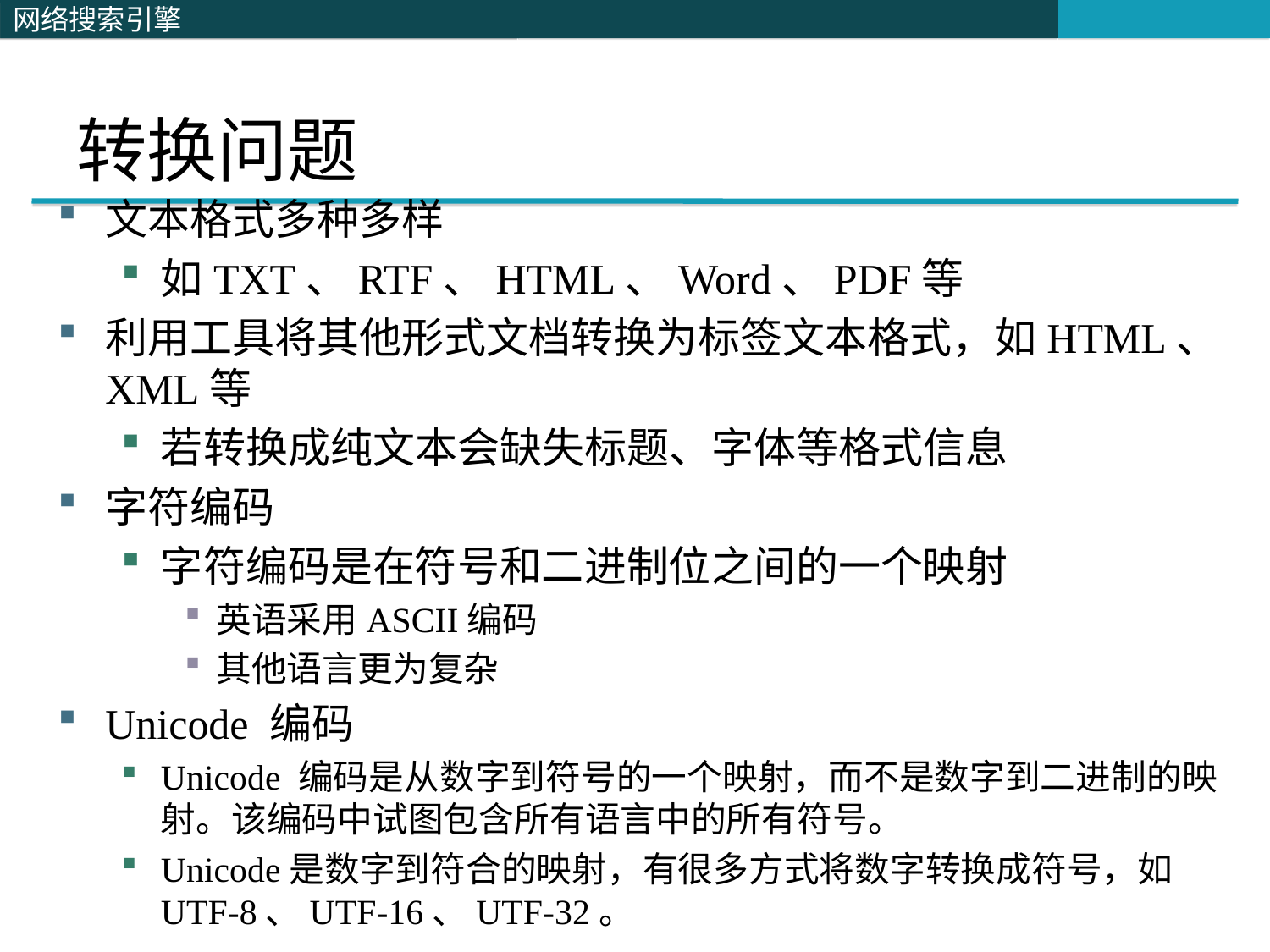

# 转换问题
文本格式多种多样
如TXT、RTF、HTML、Word、PDF等
利用工具将其他形式文档转换为标签文本格式，如HTML、XML等
若转换成纯文本会缺失标题、字体等格式信息
字符编码
字符编码是在符号和二进制位之间的一个映射
英语采用ASCII编码
其他语言更为复杂
Unicode 编码
Unicode 编码是从数字到符号的一个映射，而不是数字到二进制的映射。该编码中试图包含所有语言中的所有符号。
Unicode是数字到符合的映射，有很多方式将数字转换成符号，如UTF-8、UTF-16、UTF-32。

66